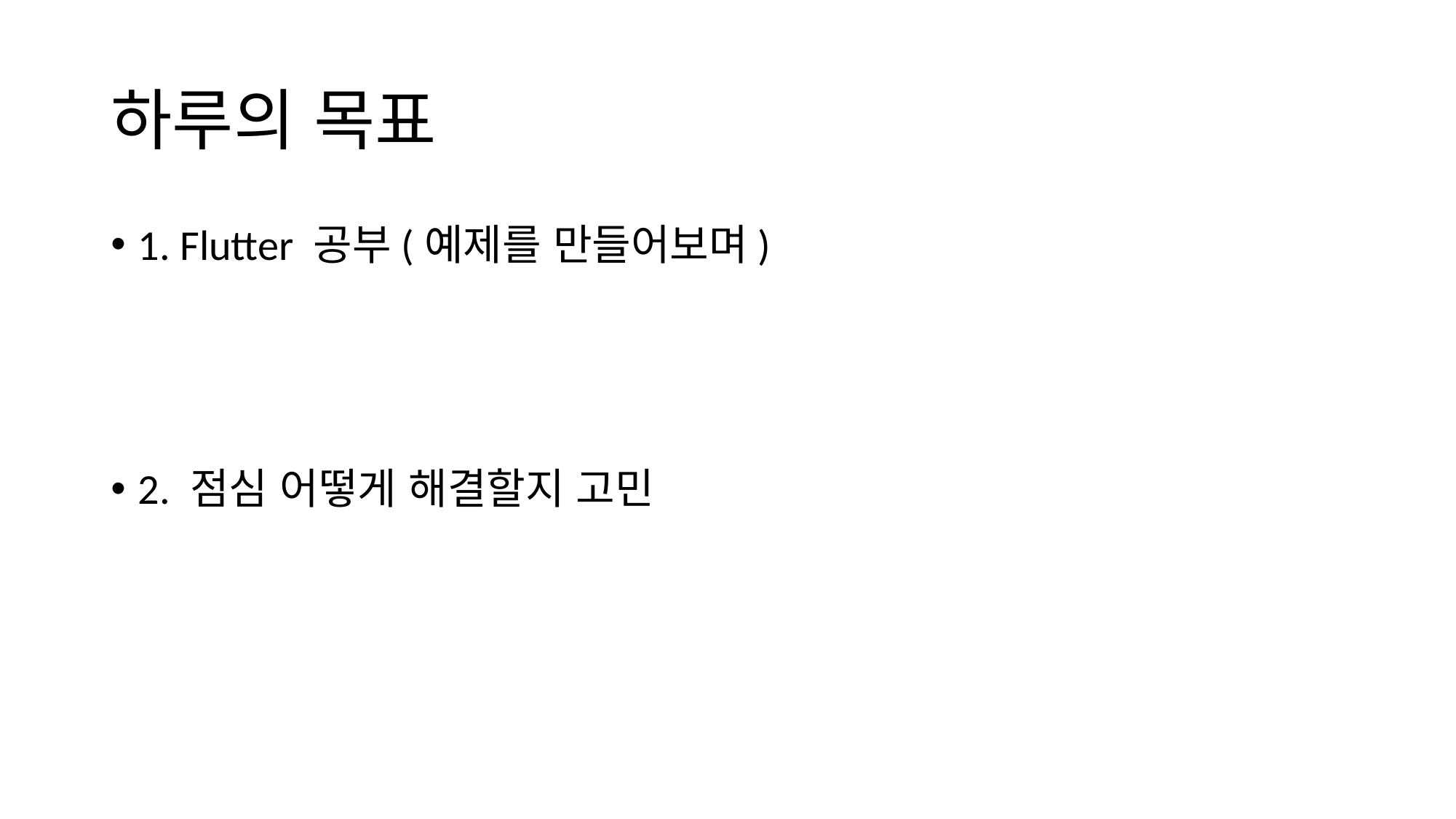

# 하루의 목표
1. Flutter 공부(예제를 만들어보며)

2. 점심 어떻게 해결할지 고민